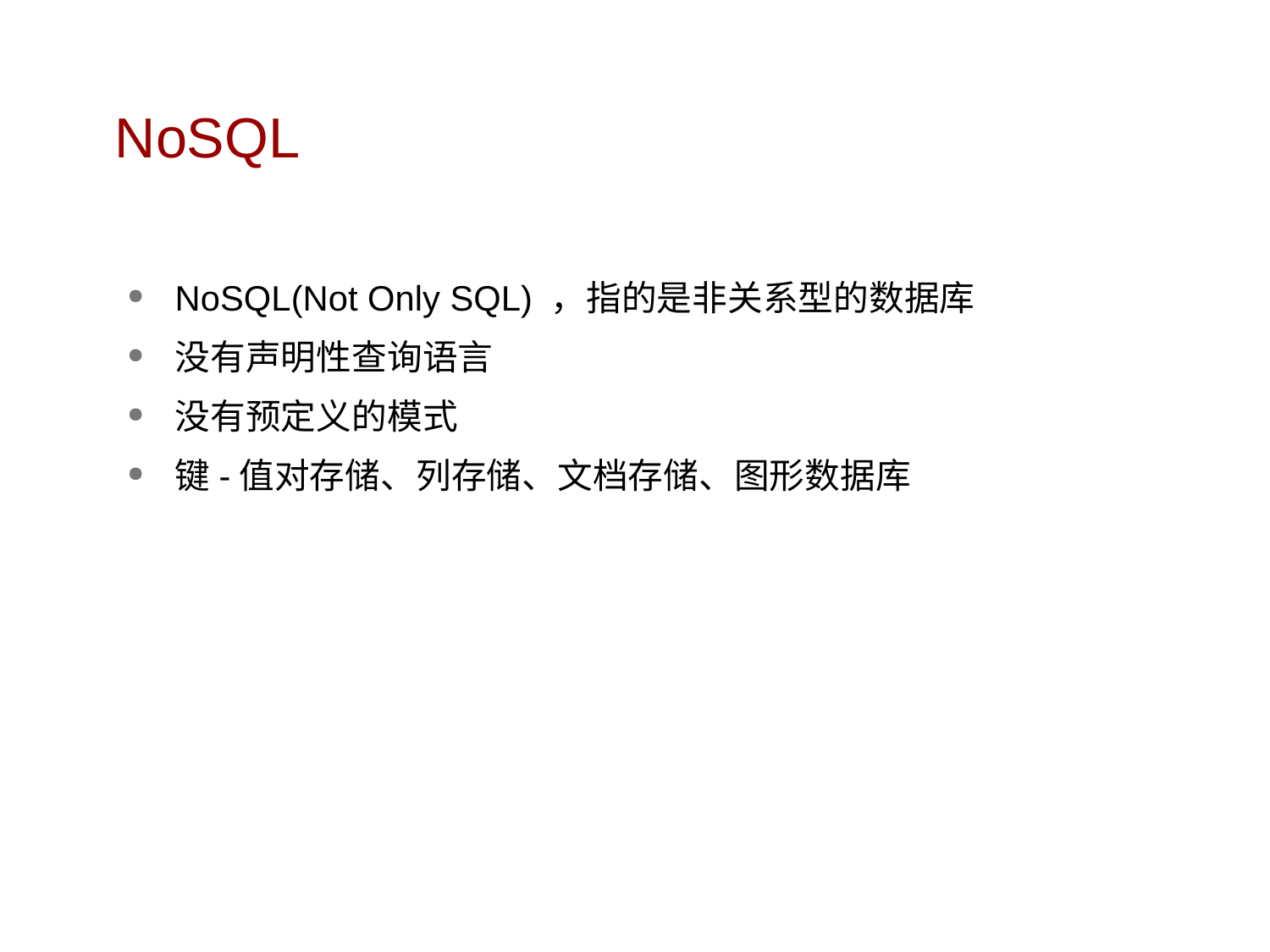

# NoSQL
NoSQL(Not Only SQL) ，指的是非关系型的数据库
没有声明性查询语言
没有预定义的模式
键-值对存储、列存储、文档存储、图形数据库